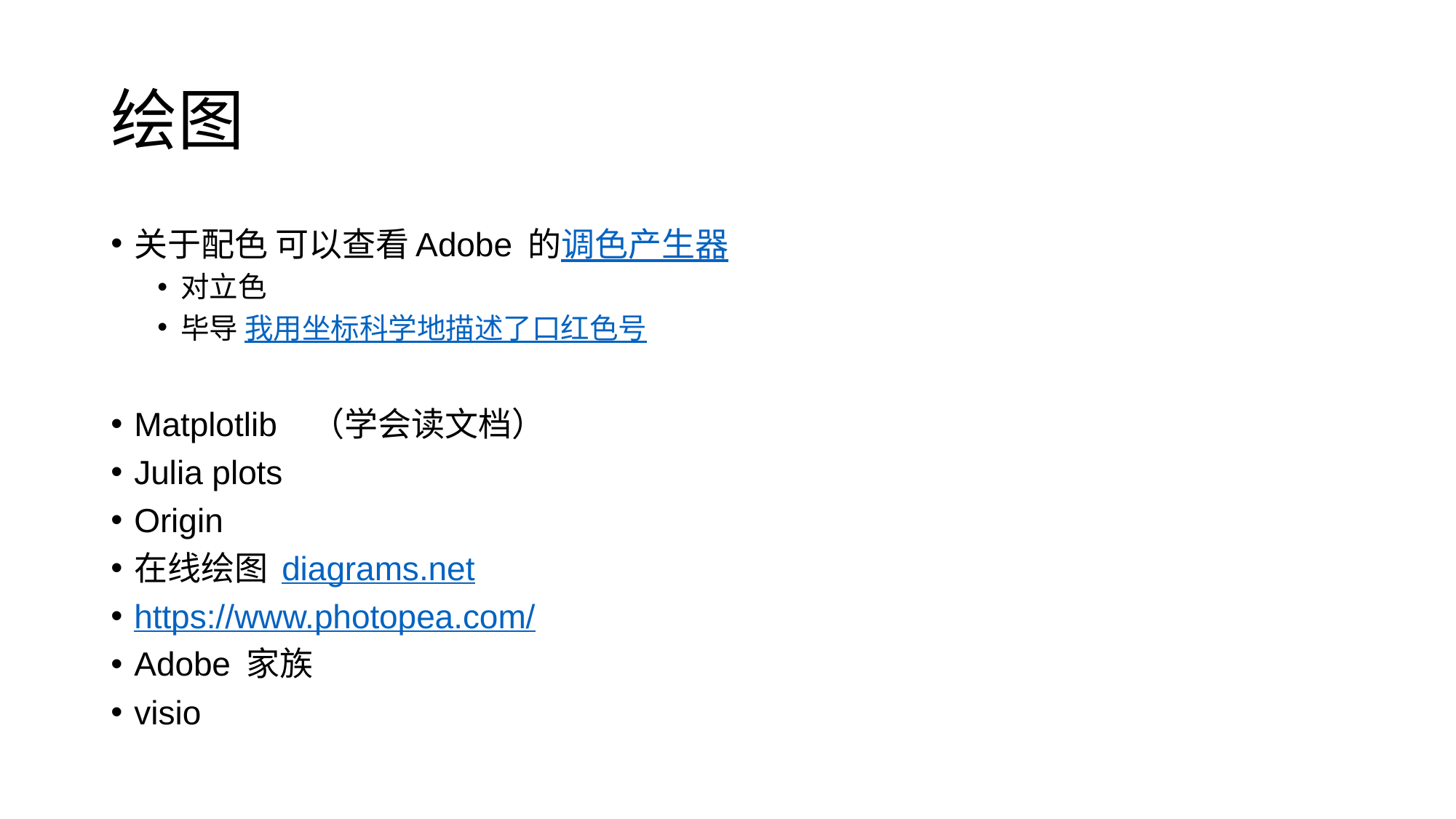

# 绘图
关于配色 可以查看Adobe 的调色产生器
对立色
毕导 我用坐标科学地描述了口红色号

Matplotlib   （学会读文档）
Julia plots
Origin
在线绘图 diagrams.net
https://www.photopea.com/
Adobe 家族
visio